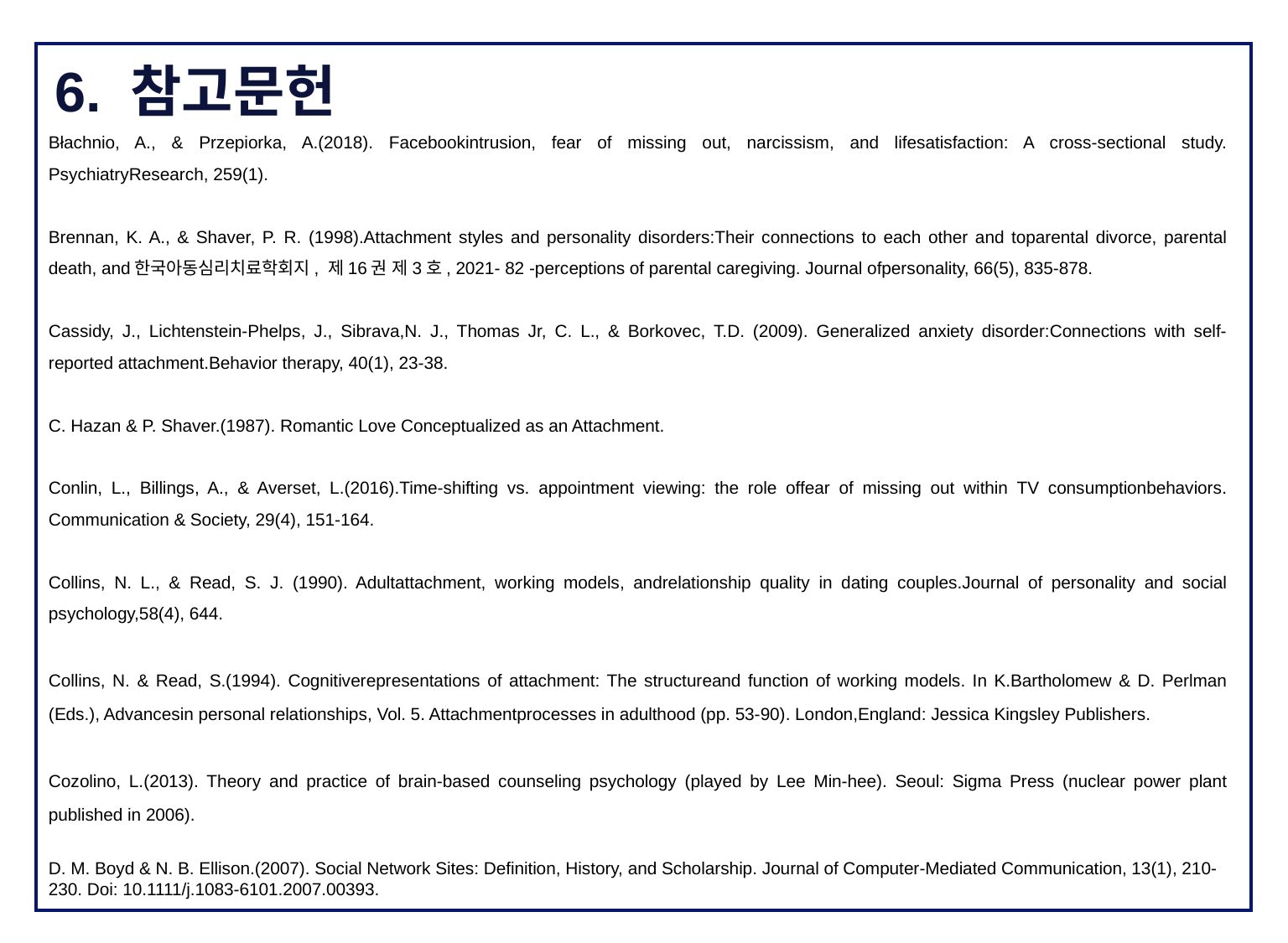

6. 참고문헌
Błachnio, A., & Przepiorka, A.(2018). Facebookintrusion, fear of missing out, narcissism, and lifesatisfaction: A cross-sectional study. PsychiatryResearch, 259(1).

Brennan, K. A., & Shaver, P. R. (1998).Attachment styles and personality disorders:Their connections to each other and toparental divorce, parental death, and한국아동심리치료학회지, 제16권 제3호, 2021- 82 -perceptions of parental caregiving. Journal ofpersonality, 66(5), 835-878.

Cassidy, J., Lichtenstein-Phelps, J., Sibrava,N. J., Thomas Jr, C. L., & Borkovec, T.D. (2009). Generalized anxiety disorder:Connections with self-reported attachment.Behavior therapy, 40(1), 23-38.

C. Hazan & P. Shaver.(1987). Romantic Love Conceptualized as an Attachment.

Conlin, L., Billings, A., & Averset, L.(2016).Time-shifting vs. appointment viewing: the role offear of missing out within TV consumptionbehaviors. Communication & Society, 29(4), 151-164.

Collins, N. L., & Read, S. J. (1990). Adultattachment, working models, andrelationship quality in dating couples.Journal of personality and social psychology,58(4), 644.

Collins, N. & Read, S.(1994). Cognitiverepresentations of attachment: The structureand function of working models. In K.Bartholomew & D. Perlman (Eds.), Advancesin personal relationships, Vol. 5. Attachmentprocesses in adulthood (pp. 53-90). London,England: Jessica Kingsley Publishers.

Cozolino, L.(2013). Theory and practice of brain-based counseling psychology (played by Lee Min-hee). Seoul: Sigma Press (nuclear power plant published in 2006).

D. M. Boyd & N. B. Ellison.(2007). Social Network Sites: Definition, History, and Scholarship. Journal of Computer‐Mediated Communication, 13(1), 210-230. Doi: 10.1111/j.1083-6101.2007.00393.